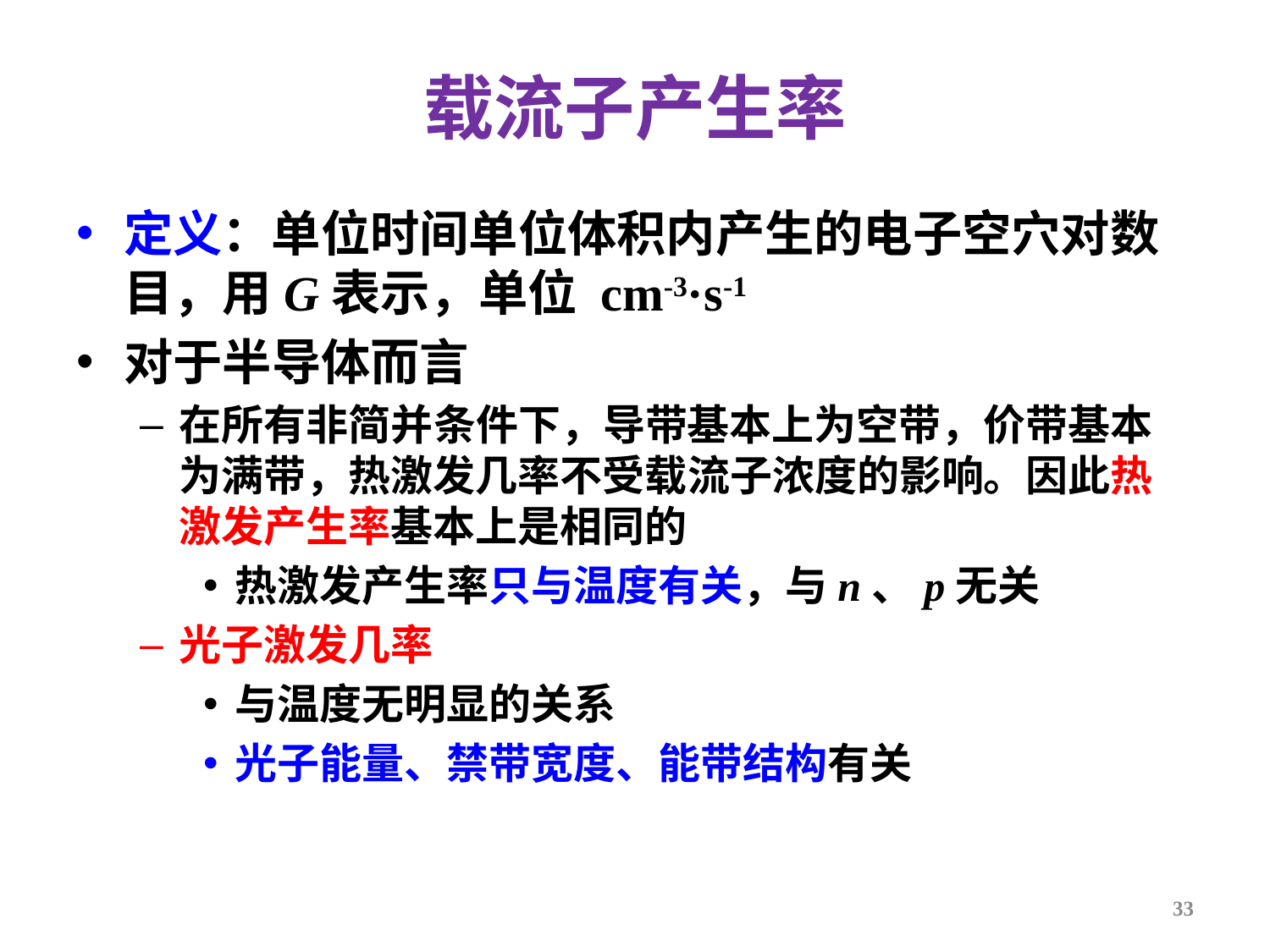

载流子产生率
定义：单位时间单位体积内产生的电子空穴对数目，用G表示，单位 cm-3·s-1
对于半导体而言
在所有非简并条件下，导带基本上为空带，价带基本为满带，热激发几率不受载流子浓度的影响。因此热激发产生率基本上是相同的
热激发产生率只与温度有关，与n、p无关
光子激发几率
与温度无明显的关系
光子能量、禁带宽度、能带结构有关
33